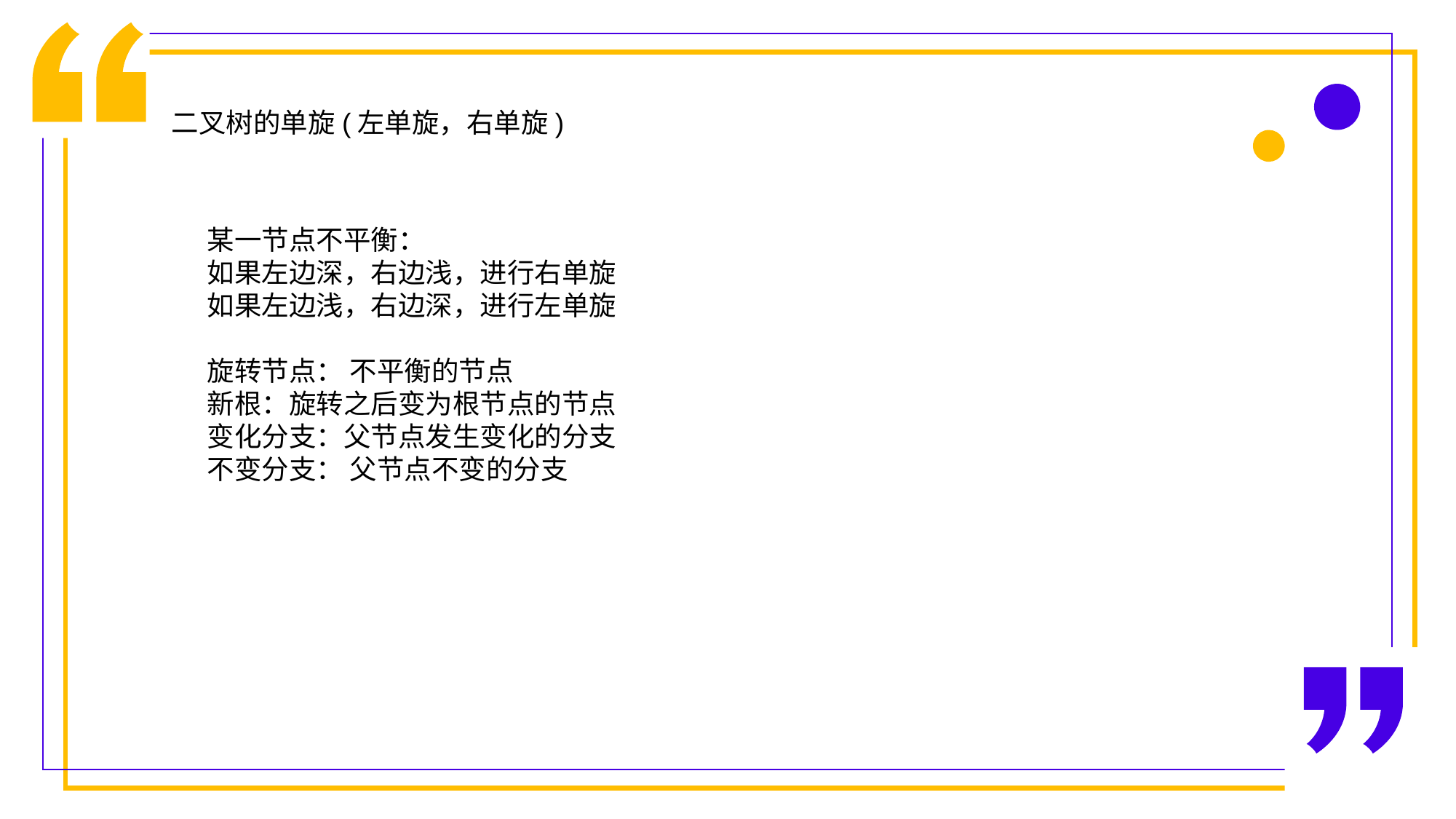

二叉树的单旋(左单旋，右单旋)

某一节点不平衡：
如果左边深，右边浅，进行右单旋
如果左边浅，右边深，进行左单旋

旋转节点： 不平衡的节点
新根：旋转之后变为根节点的节点
变化分支：父节点发生变化的分支
不变分支： 父节点不变的分支